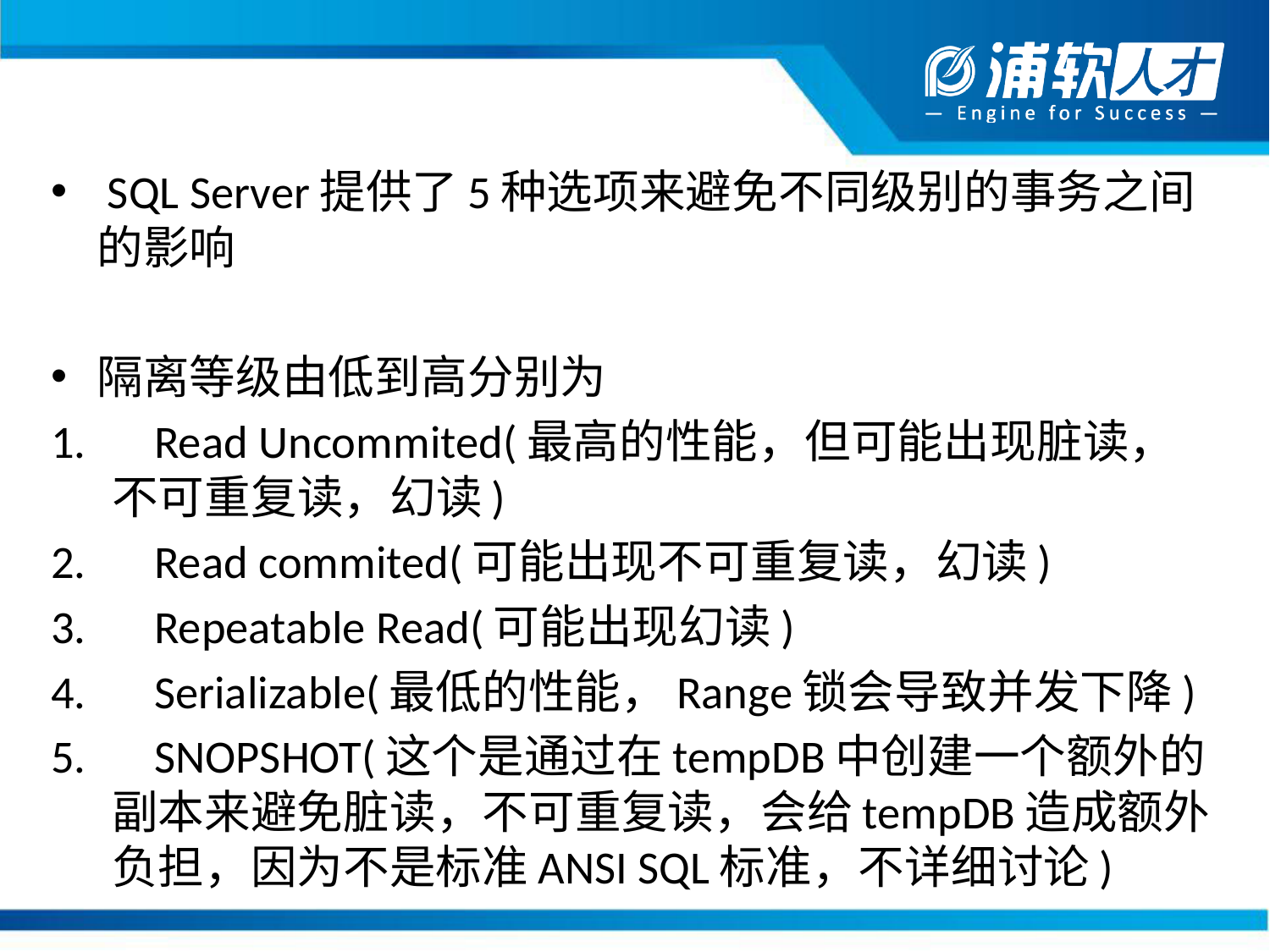

SQL Server提供了5种选项来避免不同级别的事务之间的影响

隔离等级由低到高分别为
    Read Uncommited(最高的性能，但可能出现脏读，不可重复读，幻读)
    Read commited(可能出现不可重复读，幻读)
    Repeatable Read(可能出现幻读)
    Serializable(最低的性能，Range锁会导致并发下降)
    SNOPSHOT(这个是通过在tempDB中创建一个额外的副本来避免脏读，不可重复读，会给tempDB造成额外负担，因为不是标准ANSI SQL标准，不详细讨论)